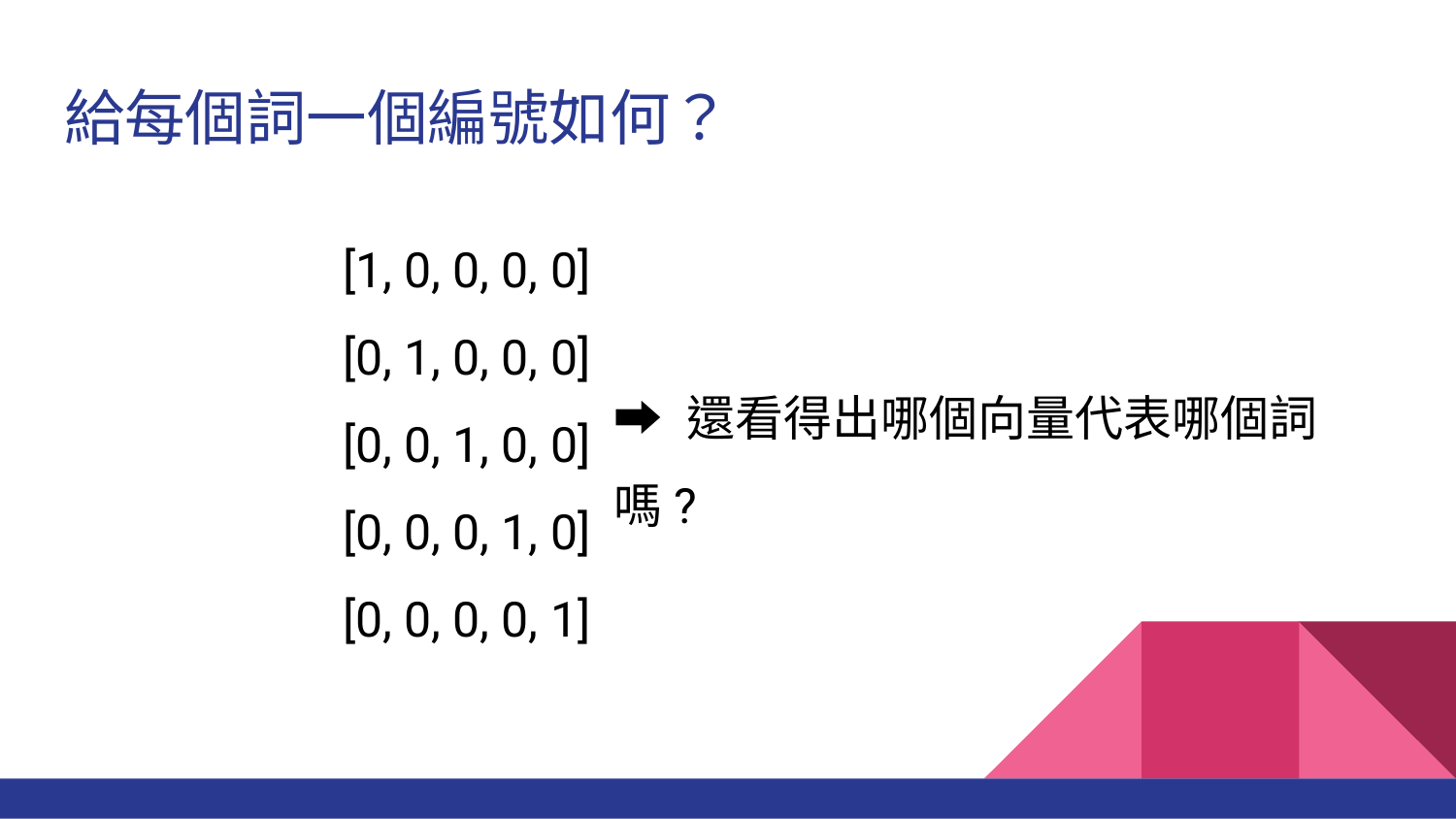

# 給每個詞一個編號如何？
貓：        [1, 0, 0, 0, 0]
狗：        [0, 1, 0, 0, 0]
熊：        [0, 0, 1, 0, 0]
熊貓：    [0, 0, 0, 1, 0]
單身狗：[0, 0, 0, 0, 1]

➡ 還看得出哪個向量代表哪個詞嗎?